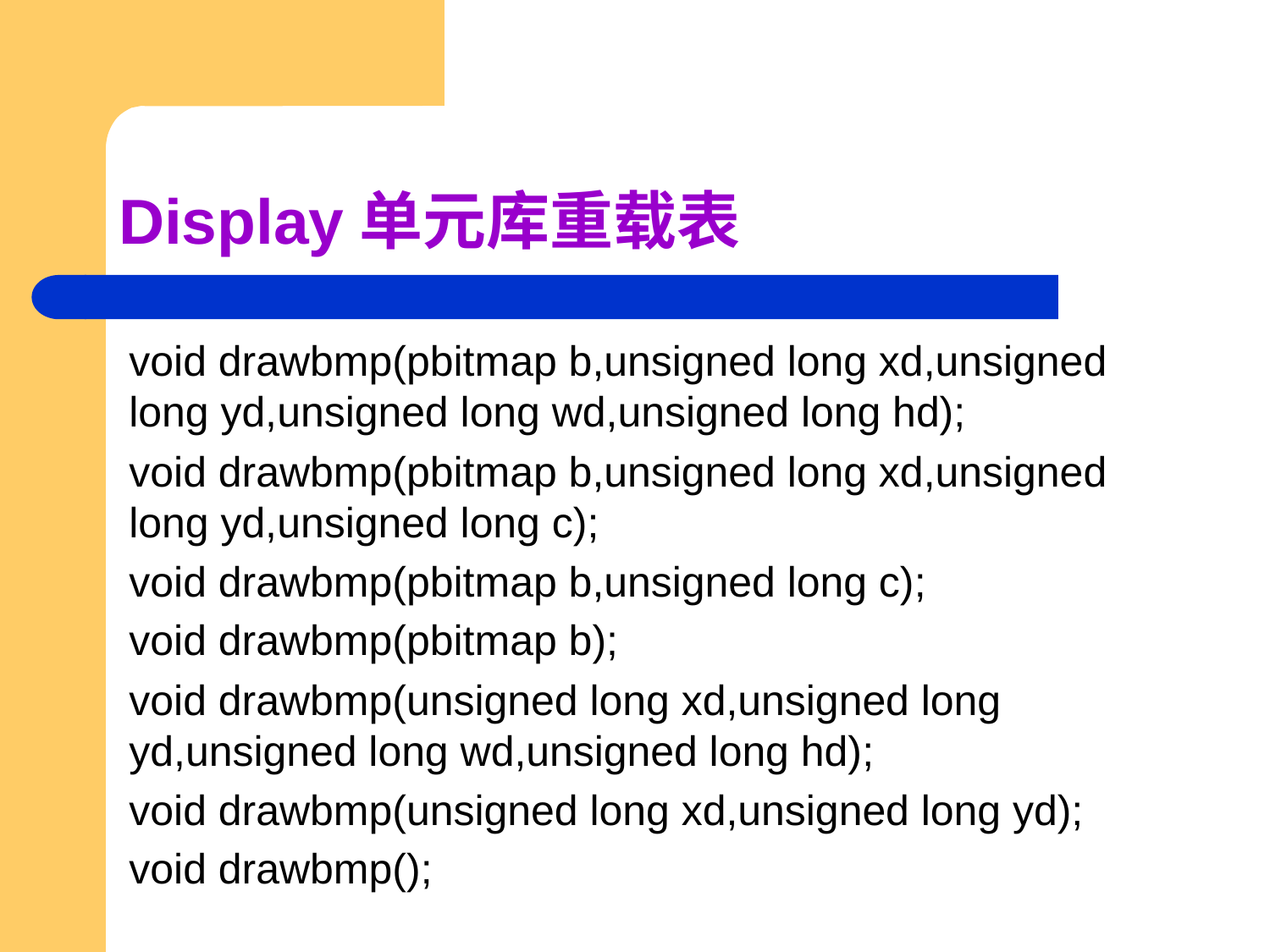

# Display单元库重载表
void drawbmp(pbitmap b,unsigned long xd,unsigned long yd,unsigned long wd,unsigned long hd);
void drawbmp(pbitmap b,unsigned long xd,unsigned long yd,unsigned long c);
void drawbmp(pbitmap b,unsigned long c);
void drawbmp(pbitmap b);
void drawbmp(unsigned long xd,unsigned long yd,unsigned long wd,unsigned long hd);
void drawbmp(unsigned long xd,unsigned long yd);
void drawbmp();